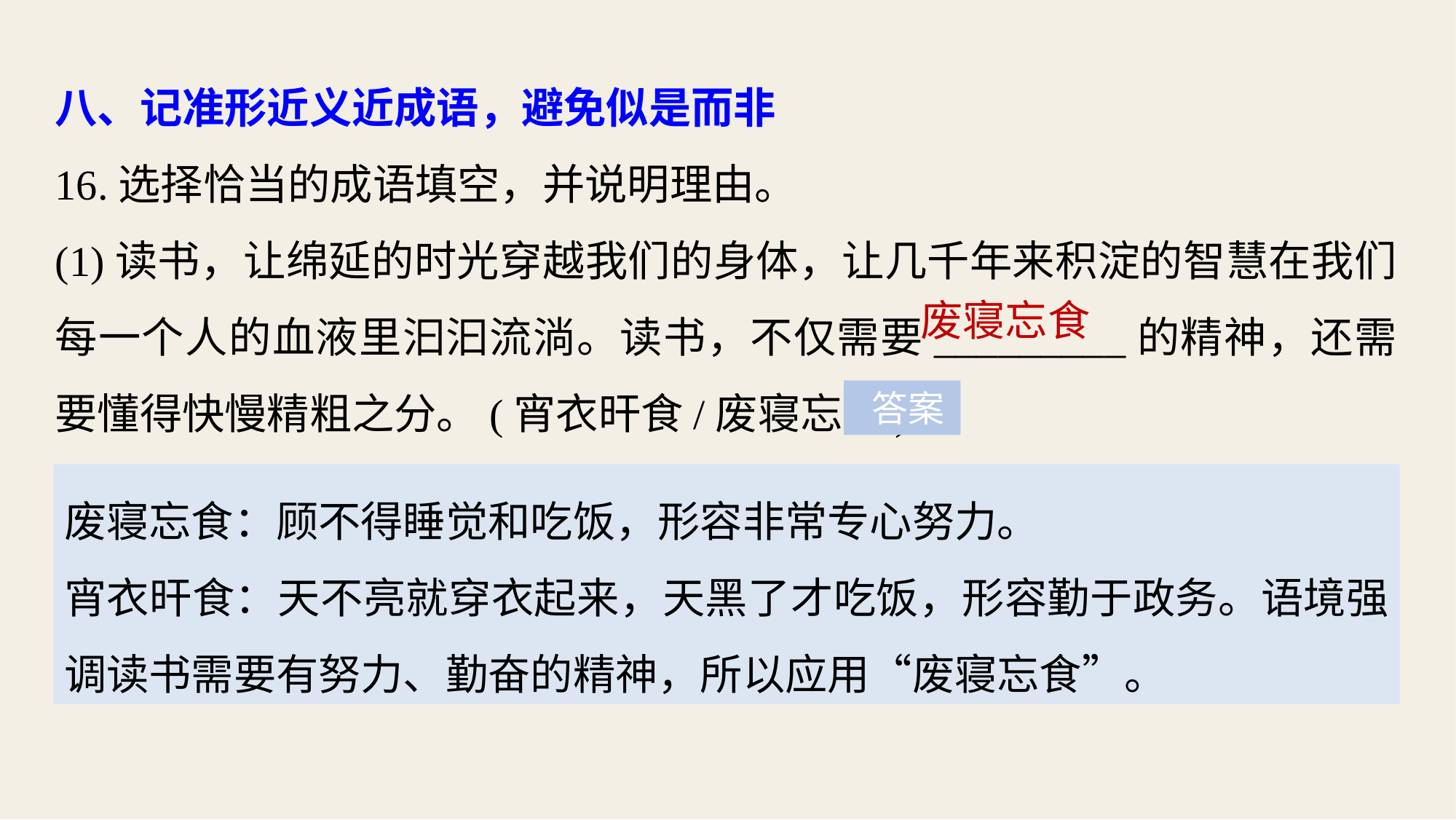

八、记准形近义近成语，避免似是而非
16.选择恰当的成语填空，并说明理由。
(1)读书，让绵延的时光穿越我们的身体，让几千年来积淀的智慧在我们每一个人的血液里汩汩流淌。读书，不仅需要_________的精神，还需要懂得快慢精粗之分。(宵衣旰食/废寝忘食)
废寝忘食
 答案
废寝忘食：顾不得睡觉和吃饭，形容非常专心努力。
宵衣旰食：天不亮就穿衣起来，天黑了才吃饭，形容勤于政务。语境强调读书需要有努力、勤奋的精神，所以应用“废寝忘食”。